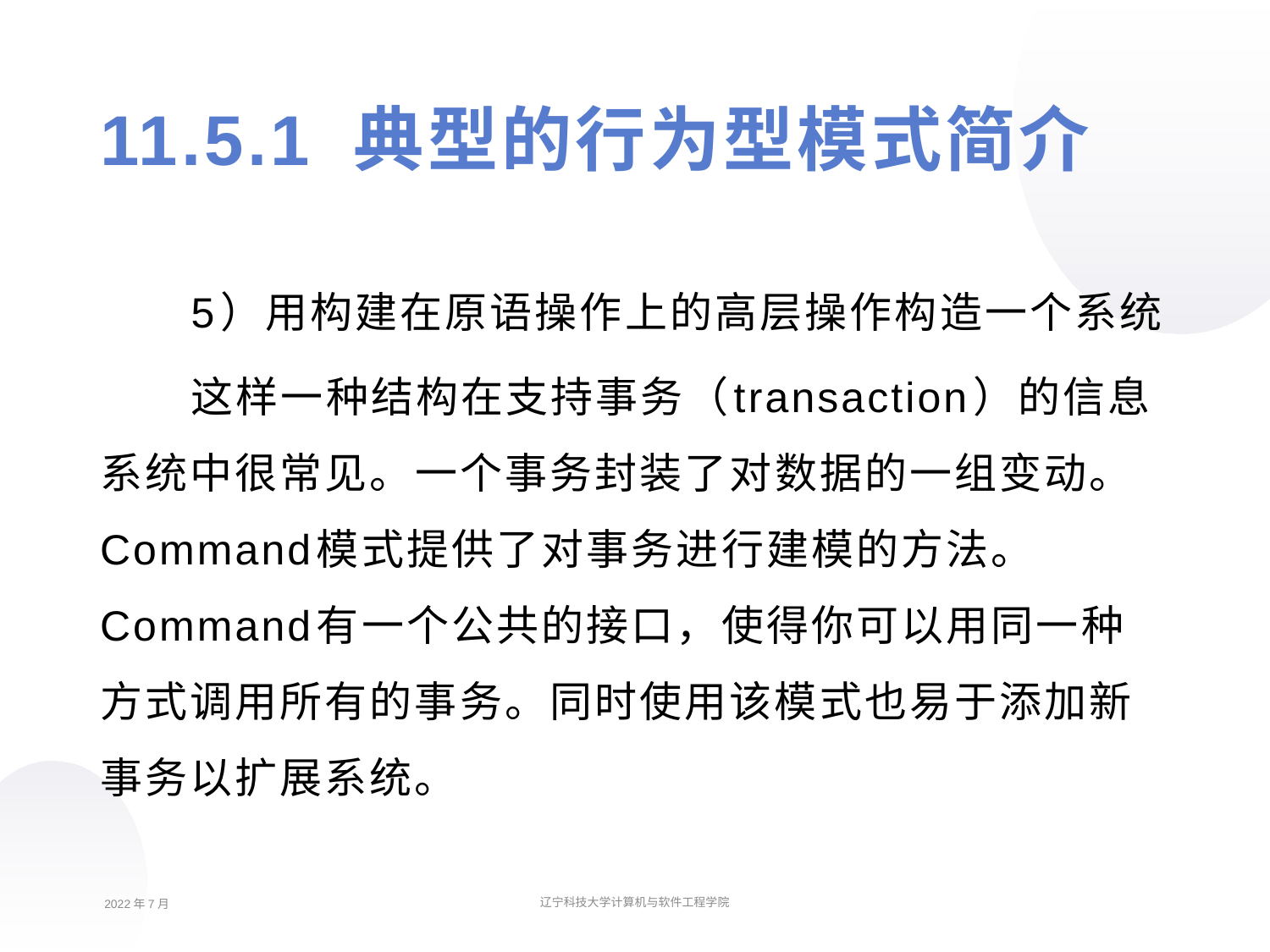

11.5.1 典型的行为型模式简介
5）用构建在原语操作上的高层操作构造一个系统
这样一种结构在支持事务（transaction）的信息系统中很常见。一个事务封装了对数据的一组变动。 Command模式提供了对事务进行建模的方法。 Command有一个公共的接口，使得你可以用同一种方式调用所有的事务。同时使用该模式也易于添加新事务以扩展系统。

2022年7月
辽宁科技大学计算机与软件工程学院
121